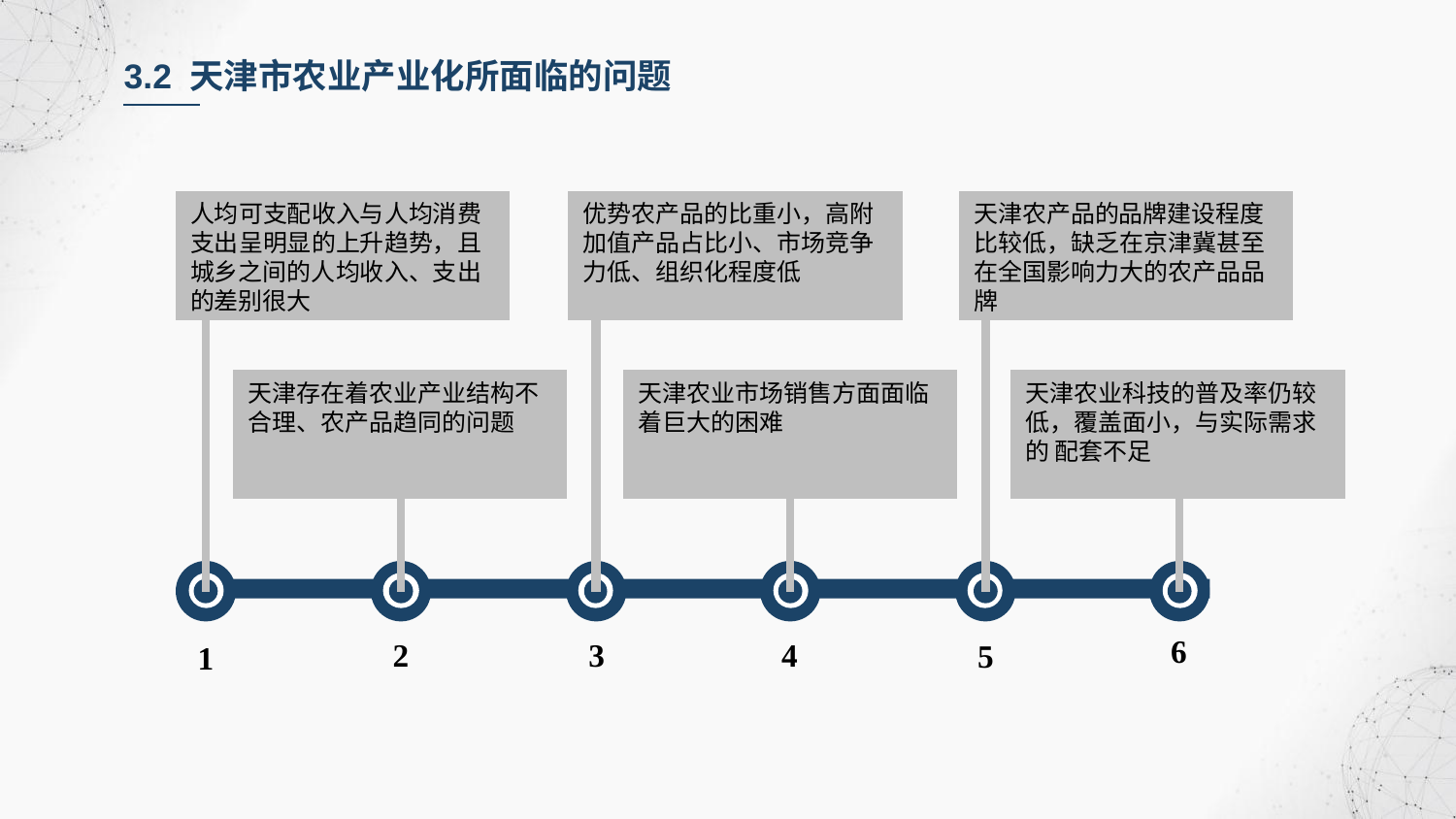

3.2 天津市农业产业化所面临的问题
人均可支配收入与人均消费支出呈明显的上升趋势，且城乡之间的人均收入、支出的差别很大
优势农产品的比重小，高附加值产品占比小、市场竞争力低、组织化程度低

天津农产品的品牌建设程度比较低，缺乏在京津冀甚至在全国影响力大的农产品品牌

天津存在着农业产业结构不合理、农产品趋同的问题

天津农业市场销售方面面临着巨大的困难

天津农业科技的普及率仍较低，覆盖面小，与实际需求的 配套不足

6
2
4
3
5
1